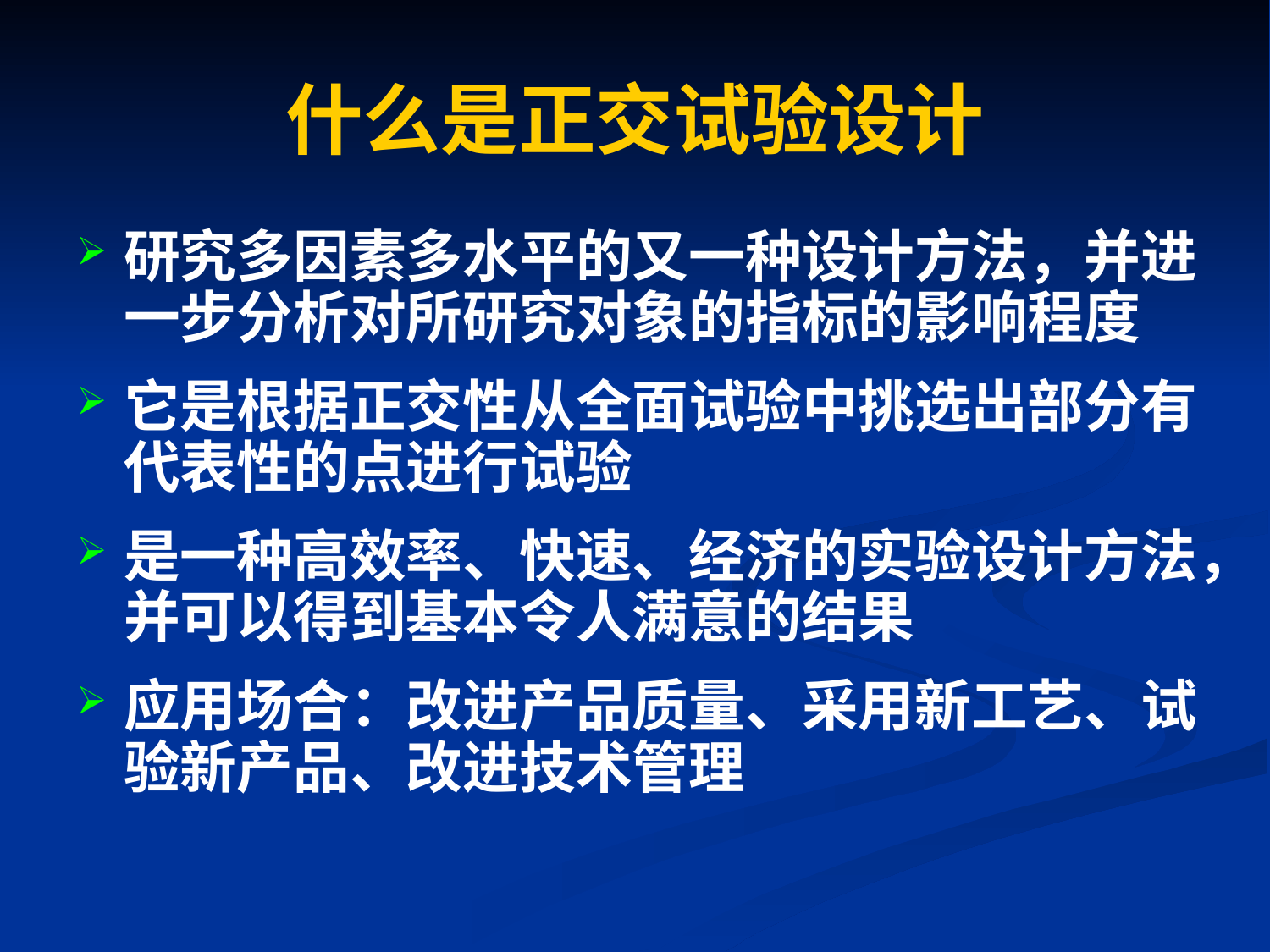

什么是正交试验设计
研究多因素多水平的又一种设计方法，并进一步分析对所研究对象的指标的影响程度
它是根据正交性从全面试验中挑选出部分有代表性的点进行试验
是一种高效率、快速、经济的实验设计方法，并可以得到基本令人满意的结果
应用场合：改进产品质量、采用新工艺、试验新产品、改进技术管理